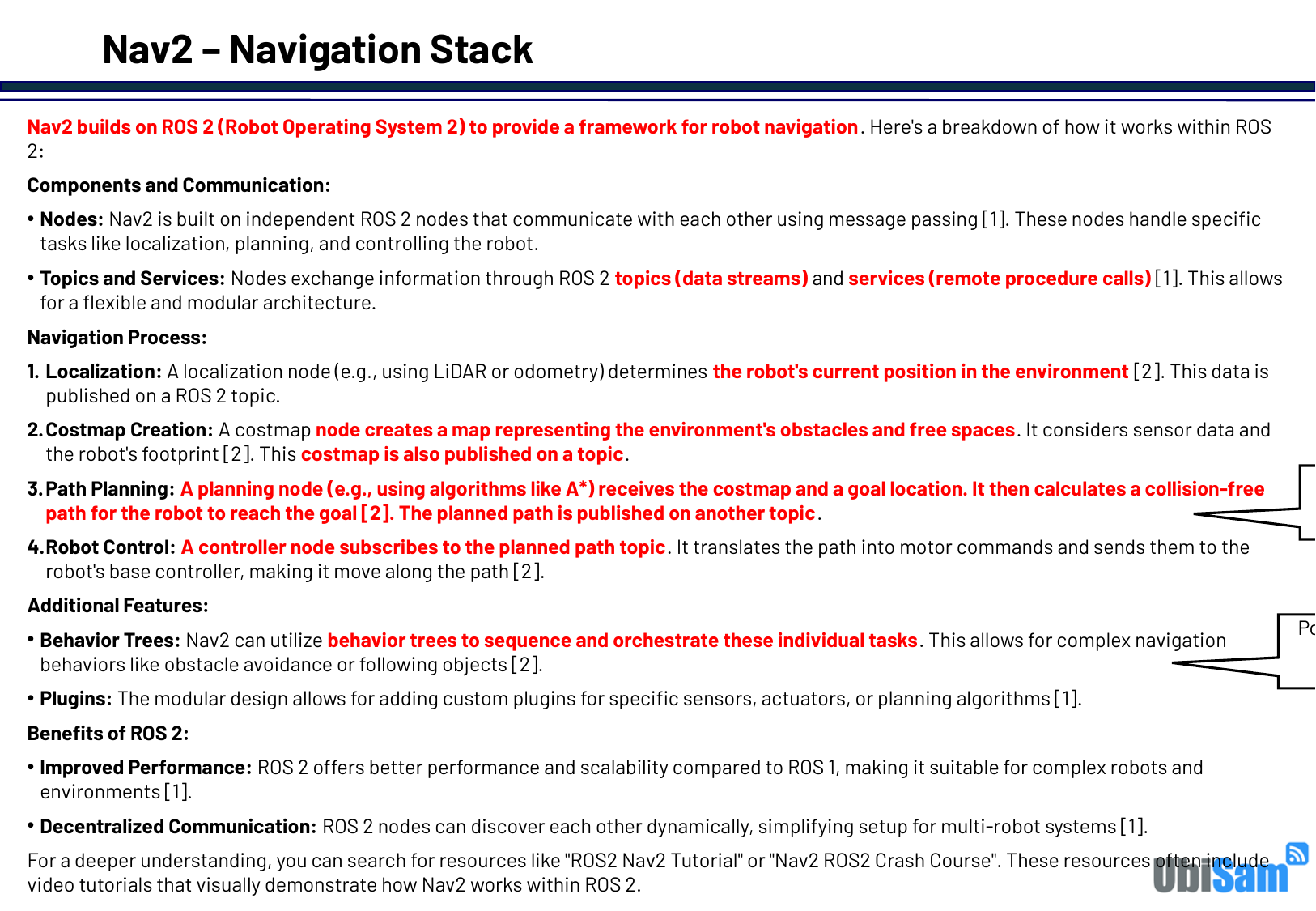

# Nav2 – Navigation Stack
Nav2 builds on ROS 2 (Robot Operating System 2) to provide a framework for robot navigation. Here's a breakdown of how it works within ROS 2:
Components and Communication:
Nodes: Nav2 is built on independent ROS 2 nodes that communicate with each other using message passing [1]. These nodes handle specific tasks like localization, planning, and controlling the robot.
Topics and Services: Nodes exchange information through ROS 2 topics (data streams) and services (remote procedure calls) [1]. This allows for a flexible and modular architecture.
Navigation Process:
Localization: A localization node (e.g., using LiDAR or odometry) determines the robot's current position in the environment [2]. This data is published on a ROS 2 topic.
Costmap Creation: A costmap node creates a map representing the environment's obstacles and free spaces. It considers sensor data and the robot's footprint [2]. This costmap is also published on a topic.
Path Planning: A planning node (e.g., using algorithms like A*) receives the costmap and a goal location. It then calculates a collision-free path for the robot to reach the goal [2]. The planned path is published on another topic.
Robot Control: A controller node subscribes to the planned path topic. It translates the path into motor commands and sends them to the robot's base controller, making it move along the path [2].
Additional Features:
Behavior Trees: Nav2 can utilize behavior trees to sequence and orchestrate these individual tasks. This allows for complex navigation behaviors like obstacle avoidance or following objects [2].
Plugins: The modular design allows for adding custom plugins for specific sensors, actuators, or planning algorithms [1].
Benefits of ROS 2:
Improved Performance: ROS 2 offers better performance and scalability compared to ROS 1, making it suitable for complex robots and environments [1].
Decentralized Communication: ROS 2 nodes can discover each other dynamically, simplifying setup for multi-robot systems [1].
For a deeper understanding, you can search for resources like "ROS2 Nav2 Tutorial" or "Nav2 ROS2 Crash Course". These resources often include video tutorials that visually demonstrate how Nav2 works within ROS 2.
Path 제어를 할 것인가?
PolyScope으로 사전 설정이 가능한가?